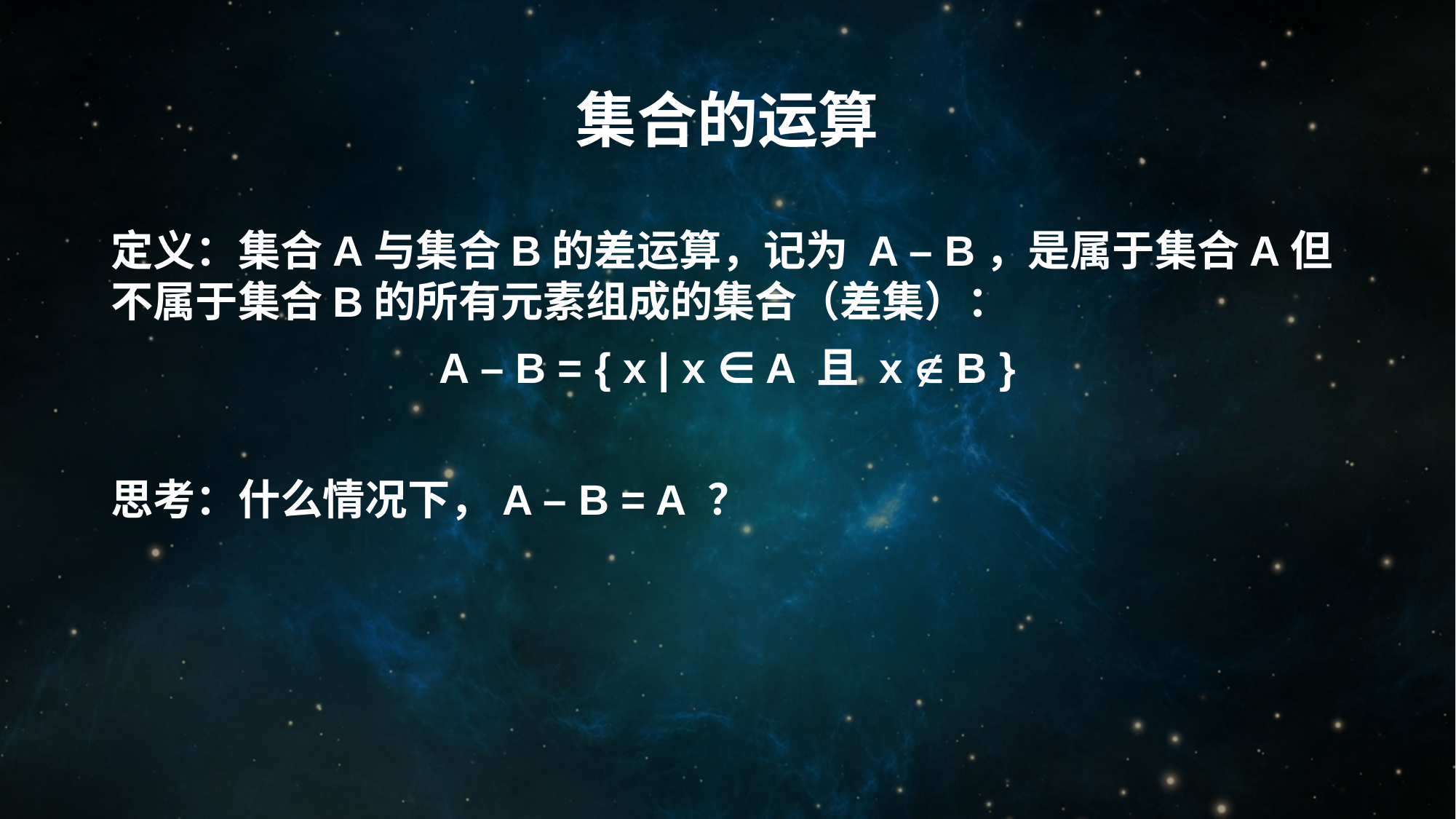

# 集合的运算
定义：集合A与集合B的差运算，记为 A – B，是属于集合A但不属于集合B的所有元素组成的集合（差集）：
A – B = { x | x ∈ A 且 x ∉ B }

思考：什么情况下，A – B = A ？